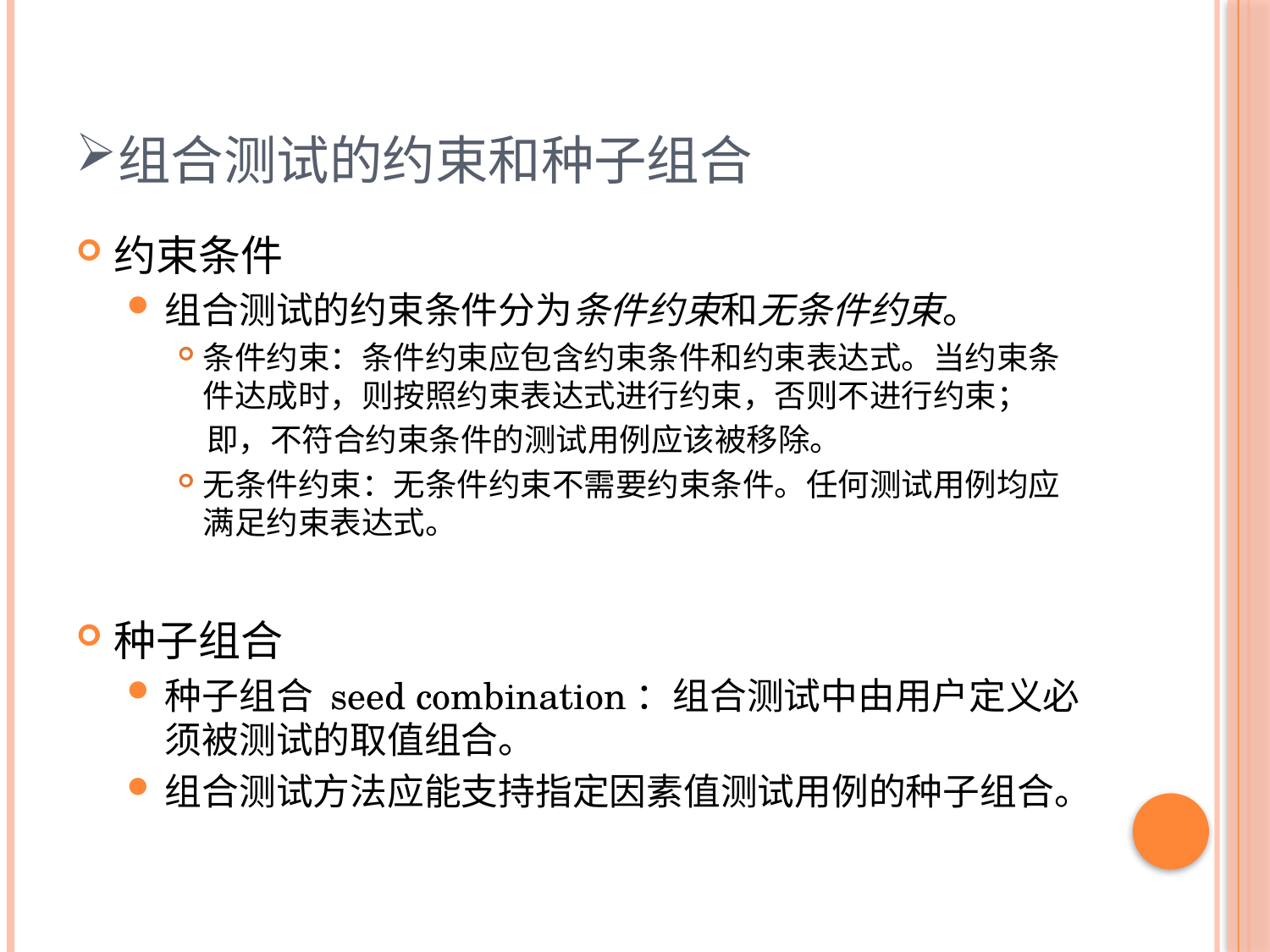

# 组合测试的约束和种子组合
约束条件
组合测试的约束条件分为条件约束和无条件约束。
条件约束：条件约束应包含约束条件和约束表达式。当约束条件达成时，则按照约束表达式进行约束，否则不进行约束；
   即，不符合约束条件的测试用例应该被移除。
无条件约束：无条件约束不需要约束条件。任何测试用例均应满足约束表达式。

种子组合
种子组合 seed combination：组合测试中由用户定义必须被测试的取值组合。
组合测试方法应能支持指定因素值测试用例的种子组合。